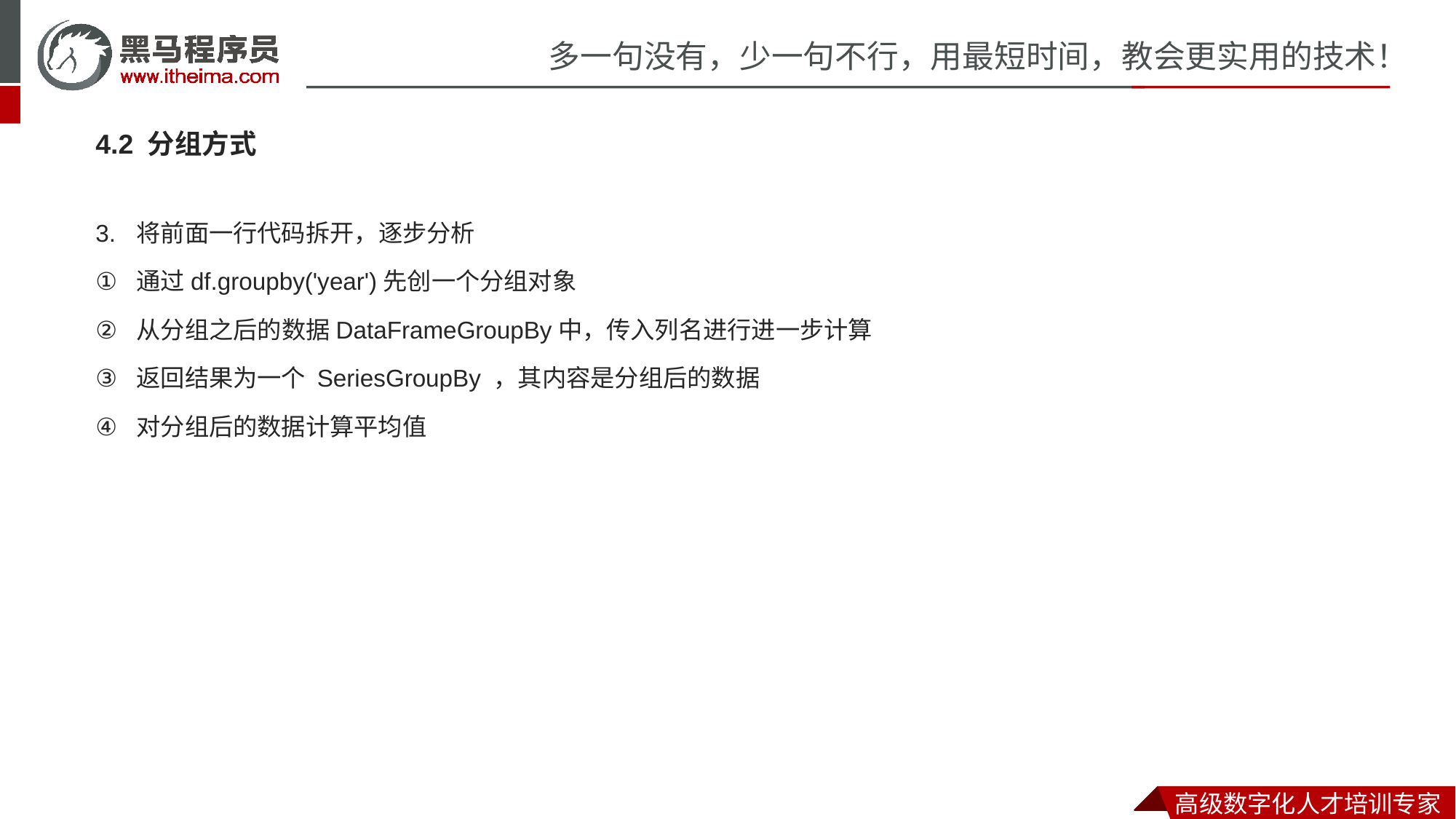

4.2 分组方式
将前面一行代码拆开，逐步分析
通过df.groupby('year')先创一个分组对象
从分组之后的数据DataFrameGroupBy中，传入列名进行进一步计算
返回结果为一个 SeriesGroupBy ，其内容是分组后的数据
对分组后的数据计算平均值